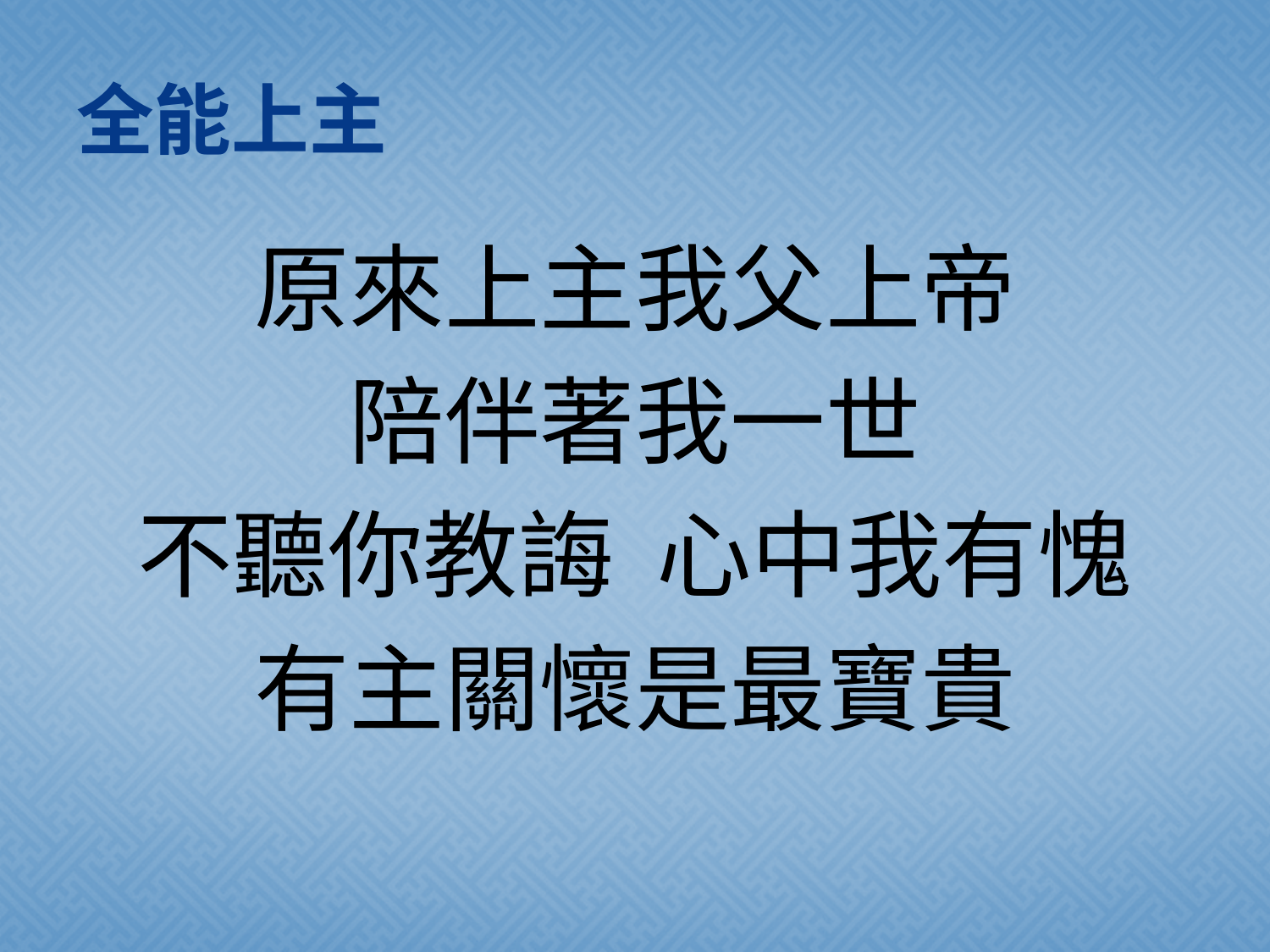

# 全能上主
原來上主我父上帝
陪伴著我一世
不聽你教誨  心中我有愧
有主關懷是最寶貴